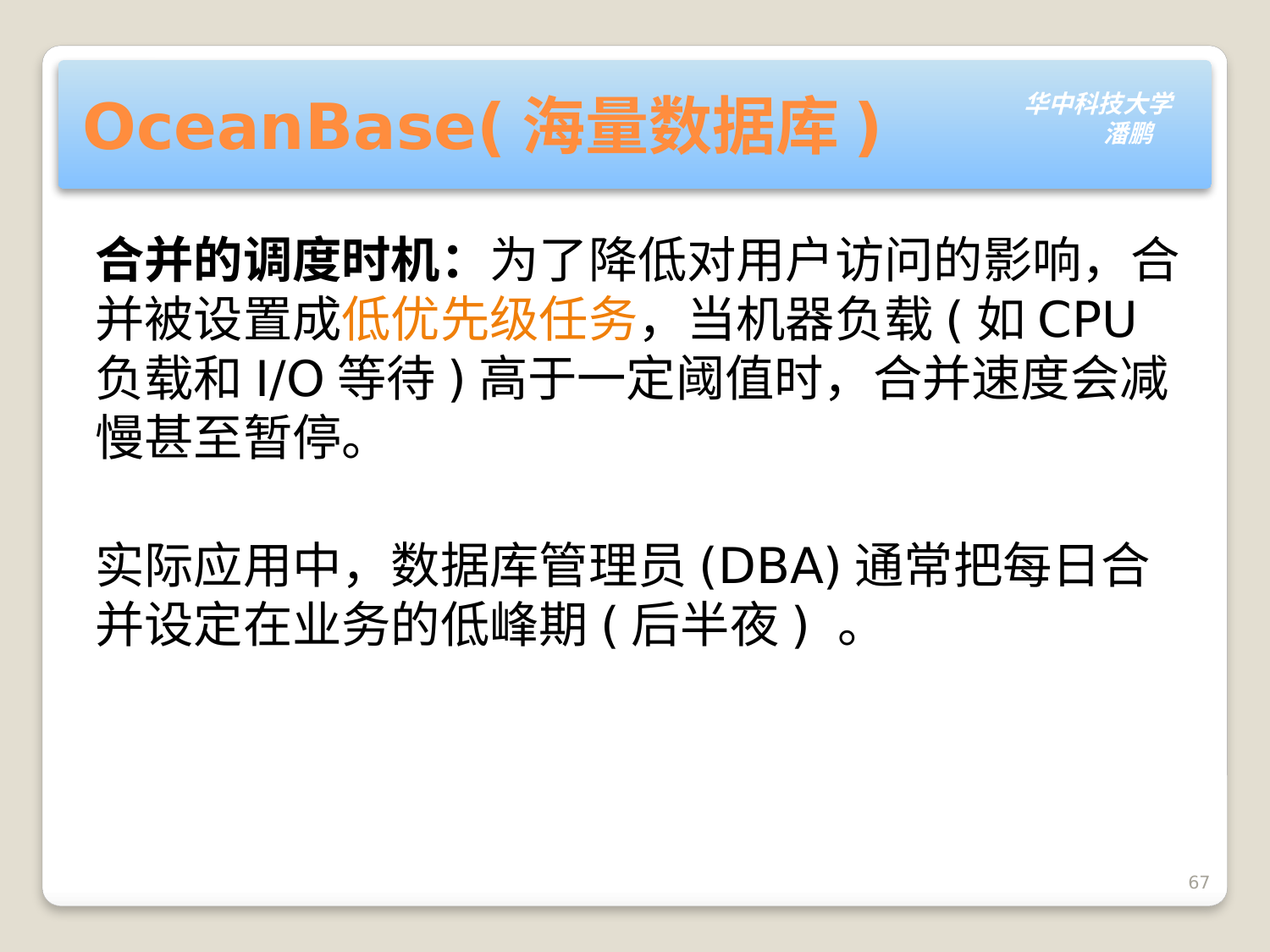

OceanBase(海量数据库)
合并的调度时机：为了降低对用户访问的影响，合并被设置成低优先级任务，当机器负载(如CPU负载和I/O等待)高于一定阈值时，合并速度会减慢甚至暂停。

实际应用中，数据库管理员(DBA)通常把每日合并设定在业务的低峰期(后半夜) 。
67